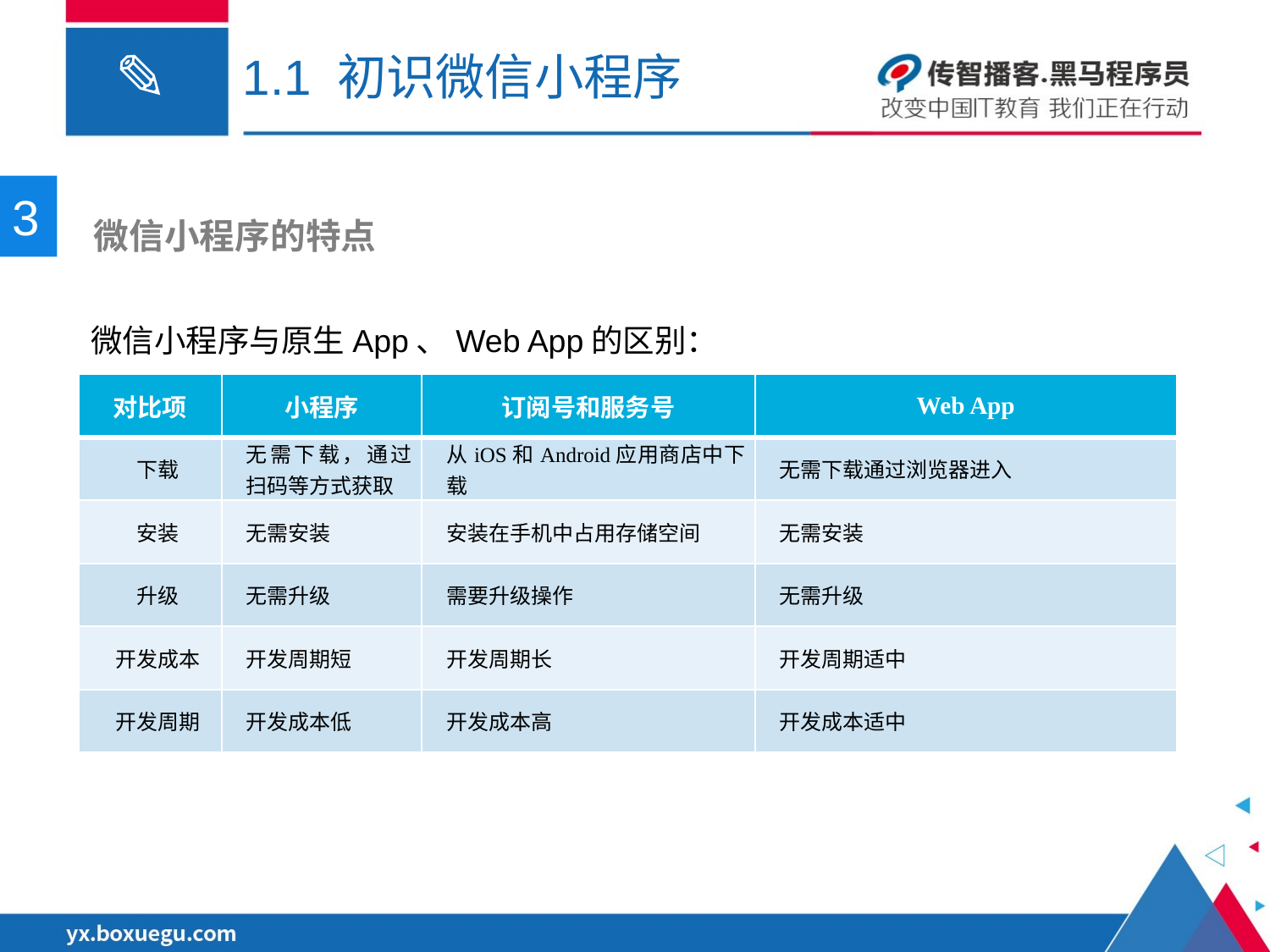

# 1.1 初识微信小程序

3
  微信小程序的特点
微信小程序与原生App、Web App的区别：
| 对比项 | 小程序 | 订阅号和服务号 | Web App |
| --- | --- | --- | --- |
| 下载 | 无需下载，通过扫码等方式获取 | 从iOS和Android应用商店中下载 | 无需下载通过浏览器进入 |
| 安装 | 无需安装 | 安装在手机中占用存储空间 | 无需安装 |
| 升级 | 无需升级 | 需要升级操作 | 无需升级 |
| 开发成本 | 开发周期短 | 开发周期长 | 开发周期适中 |
| 开发周期 | 开发成本低 | 开发成本高 | 开发成本适中 |